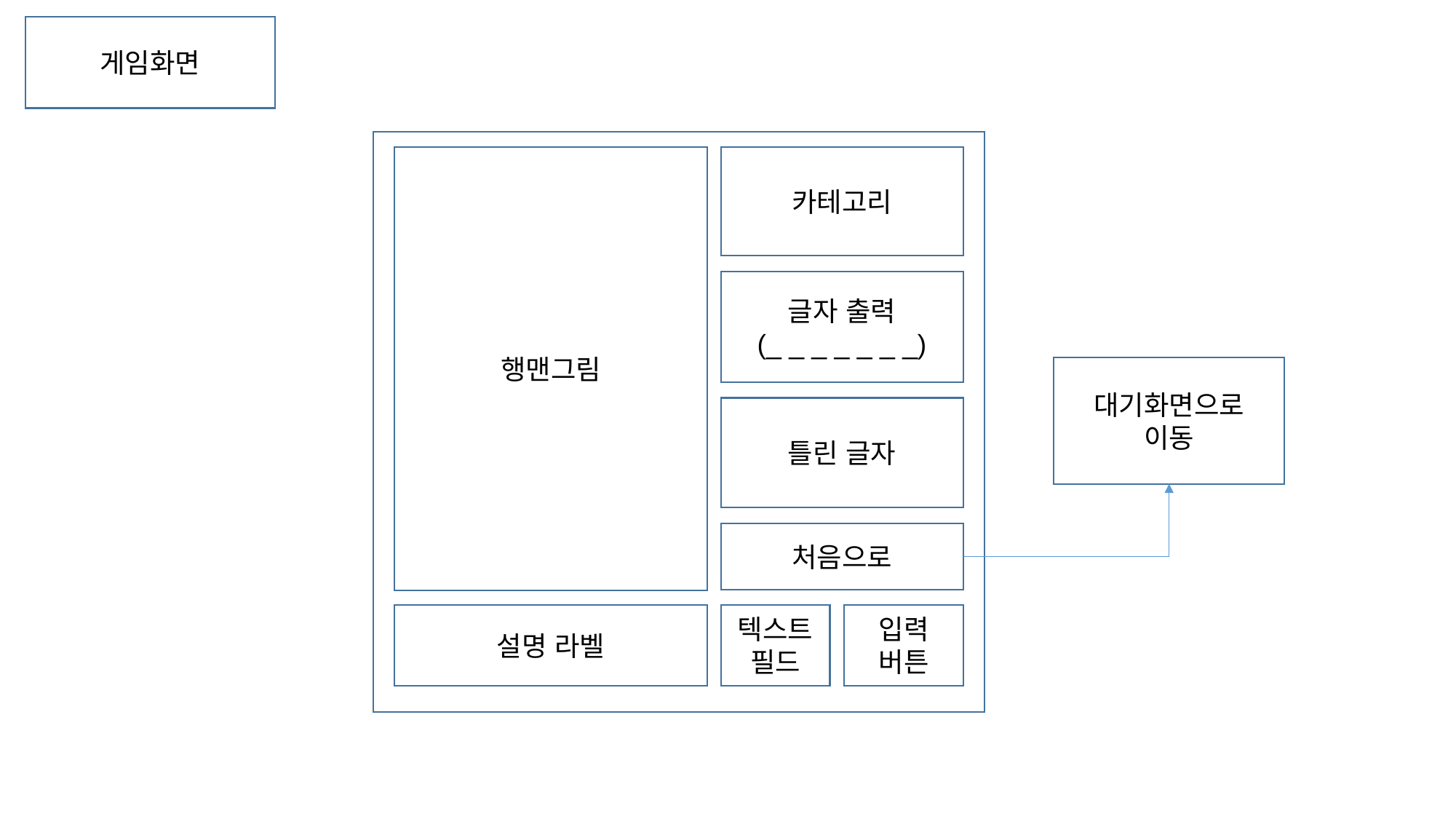

게임화면

행맨그림
카테고리
글자 출력
(_ _ _ _ _ _ _)
대기화면으로
이동
틀린 글자
처음으로
설명 라벨
텍스트필드
입력
버튼